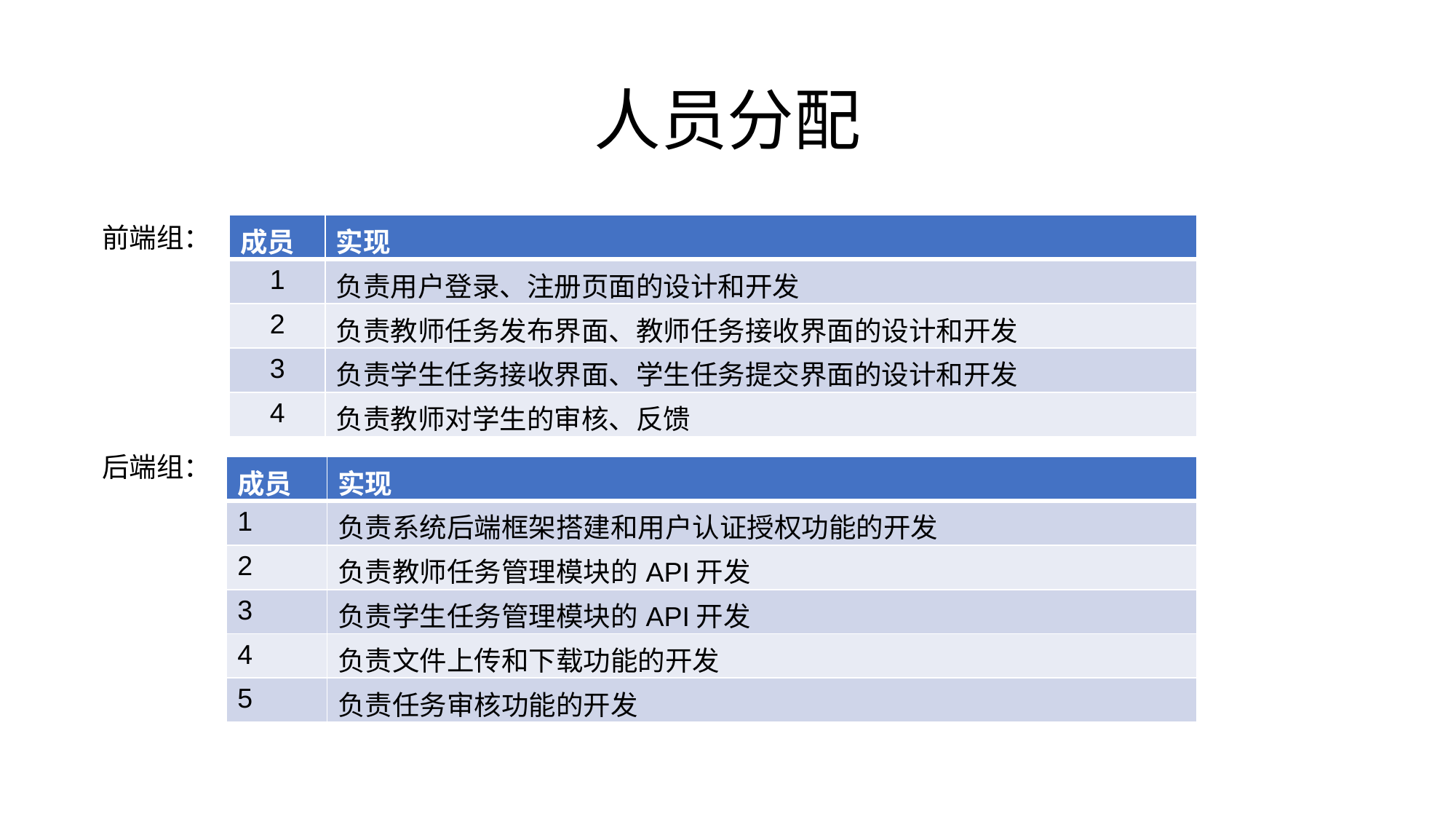

# 人员分配
前端组：

后端组：

| 成员 | 实现 |
| --- | --- |
| 1 | 负责用户登录、注册页面的设计和开发 |
| 2 | 负责教师任务发布界面、教师任务接收界面的设计和开发 |
| 3 | 负责学生任务接收界面、学生任务提交界面的设计和开发 |
| 4 | 负责教师对学生的审核、反馈 |
| 成员 | 实现 |
| --- | --- |
| 1 | 负责系统后端框架搭建和用户认证授权功能的开发 |
| 2 | 负责教师任务管理模块的API开发 |
| 3 | 负责学生任务管理模块的API开发 |
| 4 | 负责文件上传和下载功能的开发 |
| 5 | 负责任务审核功能的开发 |